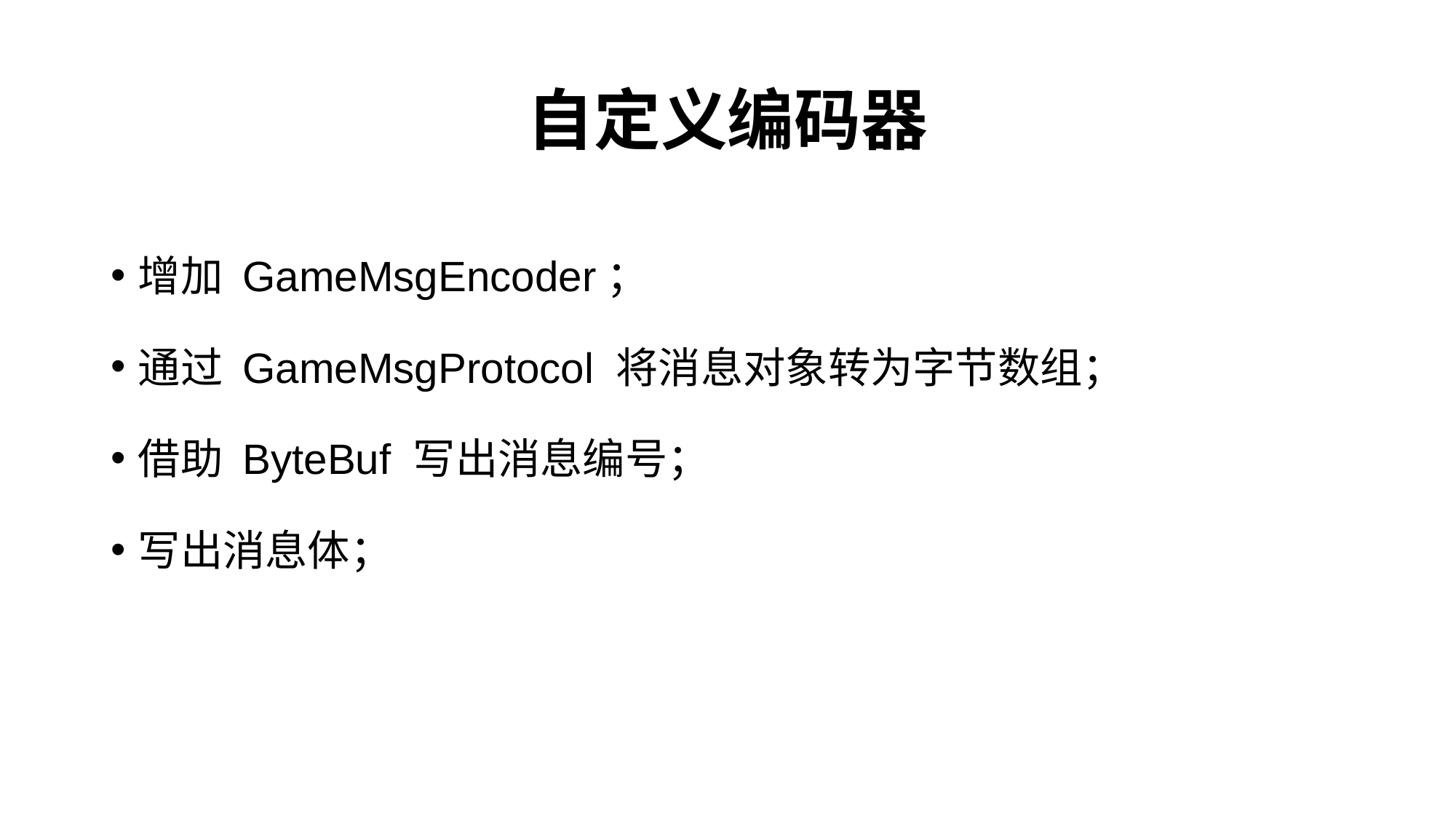

# 自定义编码器
增加 GameMsgEncoder；
通过 GameMsgProtocol 将消息对象转为字节数组；
借助 ByteBuf 写出消息编号；
写出消息体；